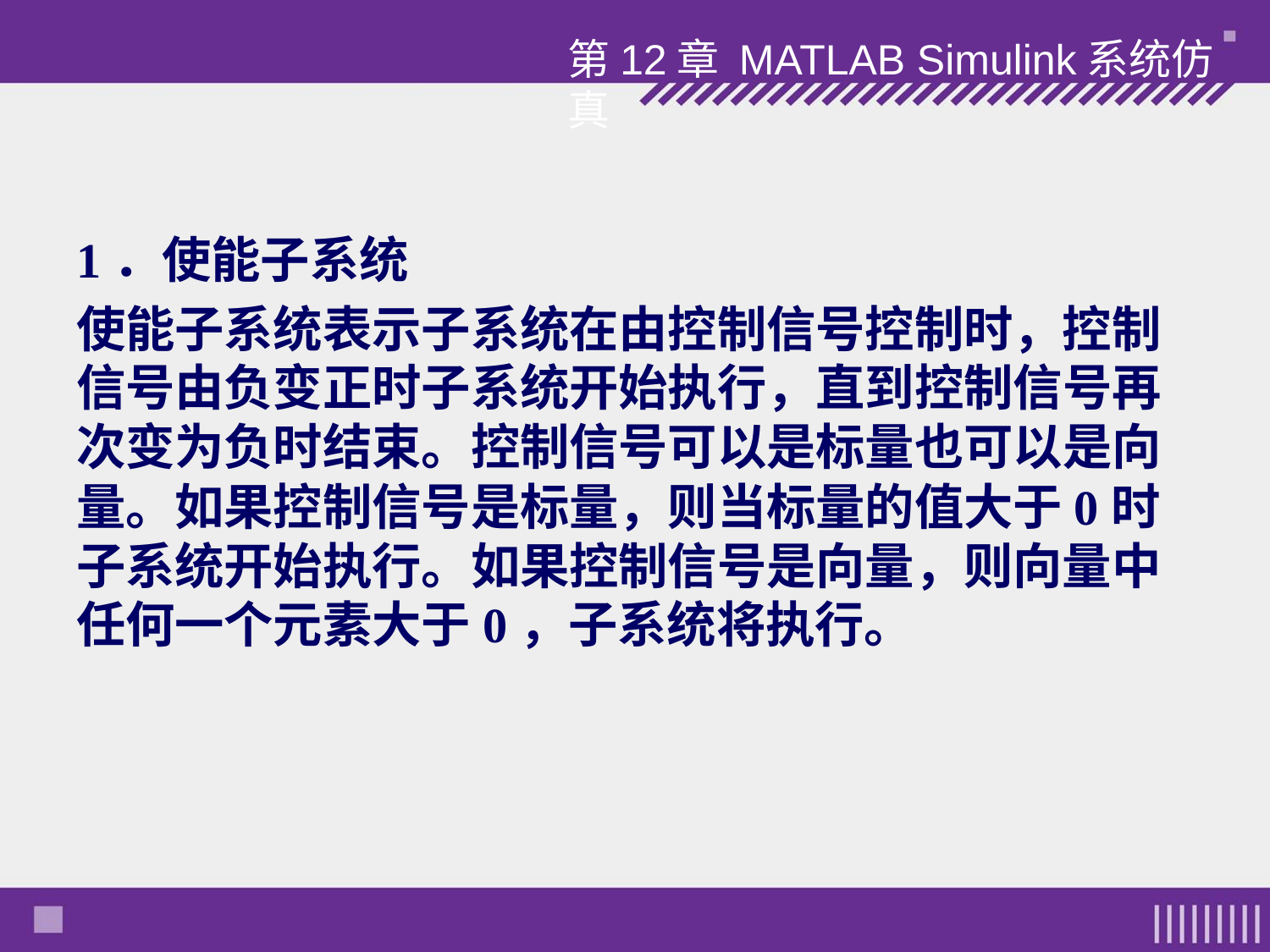

第12章 MATLAB Simulink系统仿真
1．使能子系统
使能子系统表示子系统在由控制信号控制时，控制信号由负变正时子系统开始执行，直到控制信号再次变为负时结束。控制信号可以是标量也可以是向量。如果控制信号是标量，则当标量的值大于0时子系统开始执行。如果控制信号是向量，则向量中任何一个元素大于0，子系统将执行。